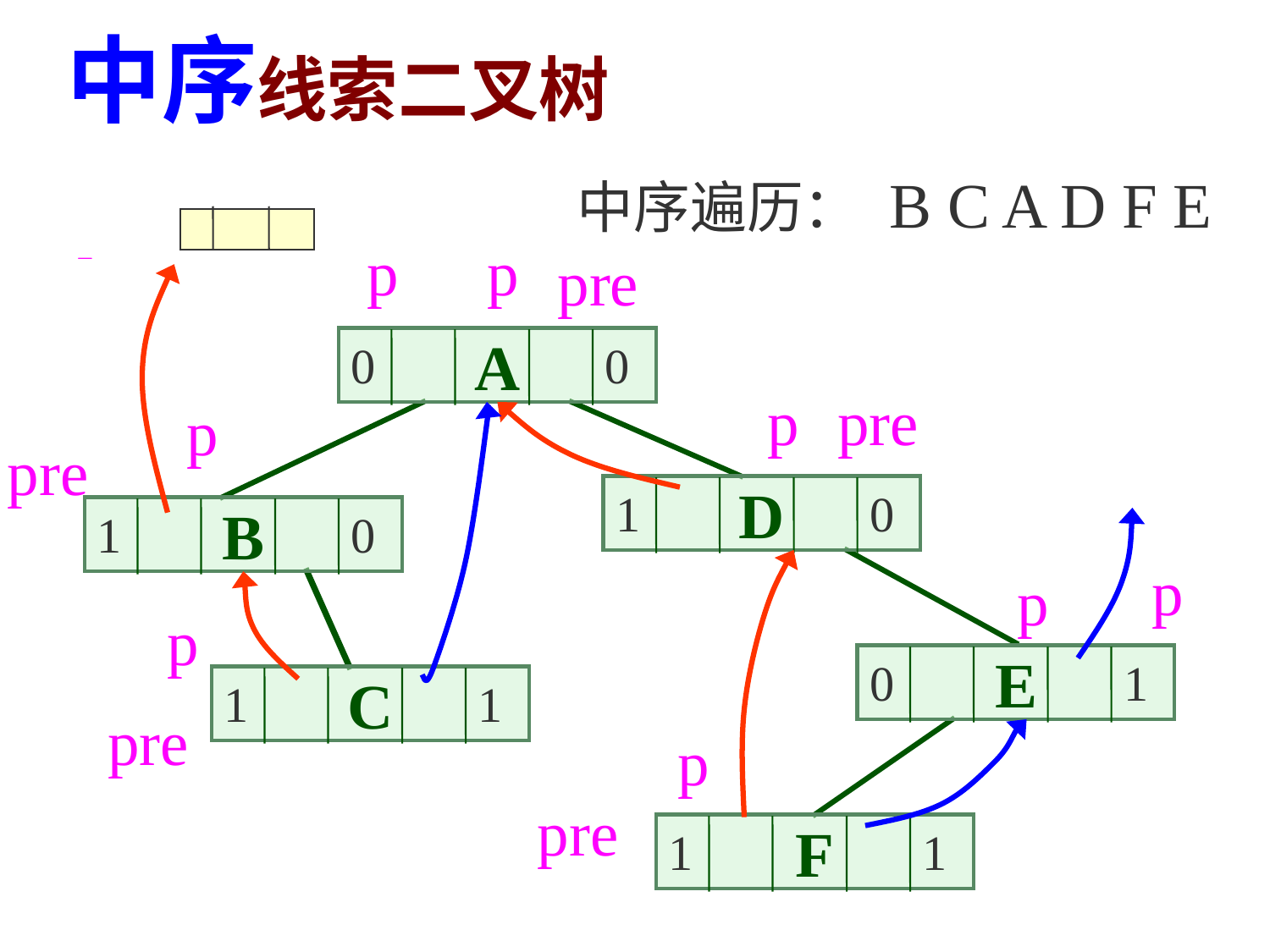

中序线索二叉树

中序遍历： B C A D F E
pre

p
p
pre
A

0
0
p
pre
p

pre
D

1
0
B

1
0
p

p

p
E

0
1
C

1
1
pre

p

pre
F

1
1